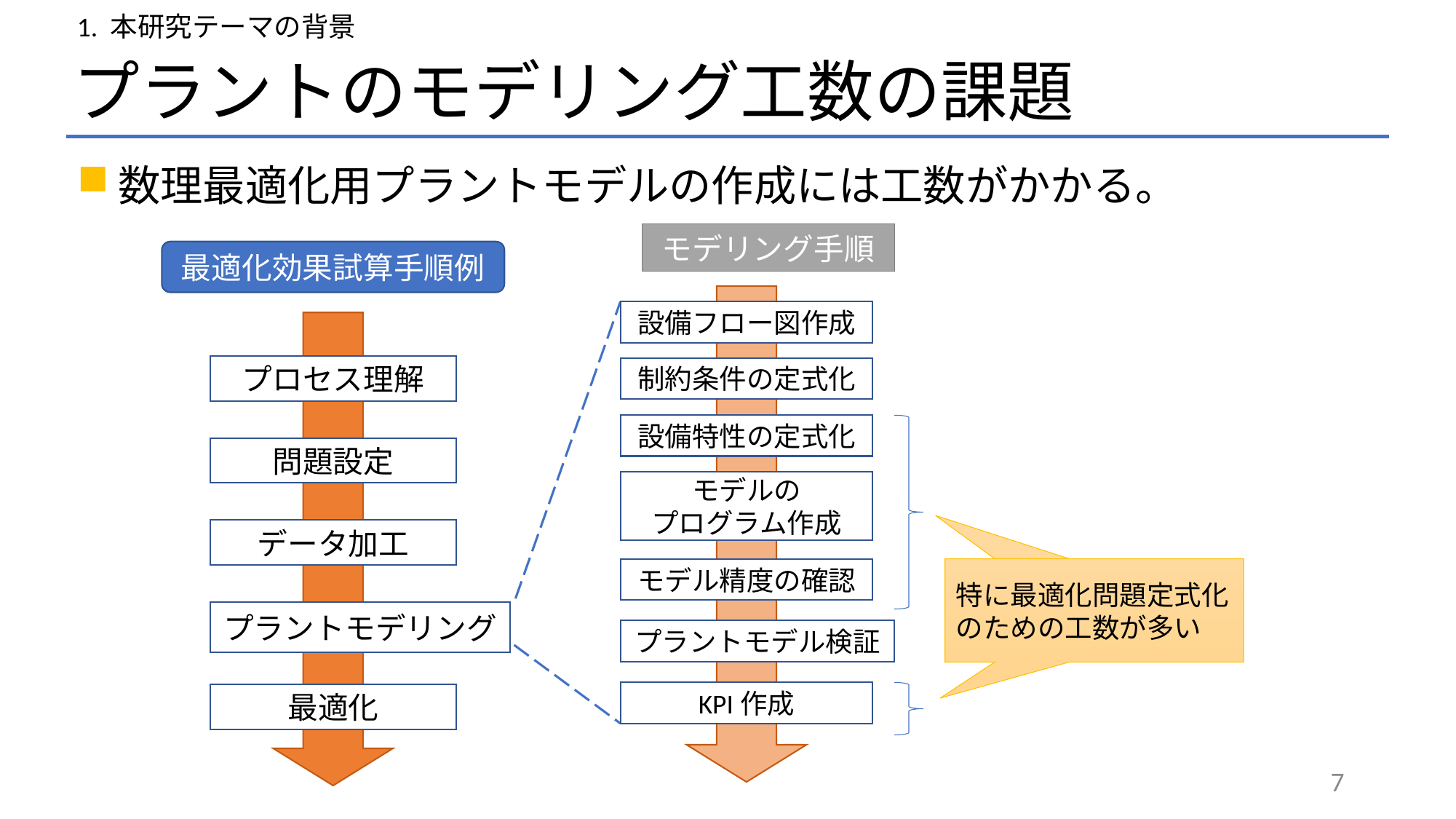

1. 本研究テーマの背景
# プラントのモデリング工数の課題
数理最適化用プラントモデルの作成には工数がかかる。
モデリング手順
最適化効果試算手順例
設備フロー図作成
プロセス理解
制約条件の定式化
設備特性の定式化

問題設定
モデルの
プログラム作成

データ加工
特に最適化問題定式化のための工数が多かった
特に最適化問題定式化のための工数が多い
モデル精度の確認
プラントモデリング
プラントモデル検証
KPI作成

最適化
7